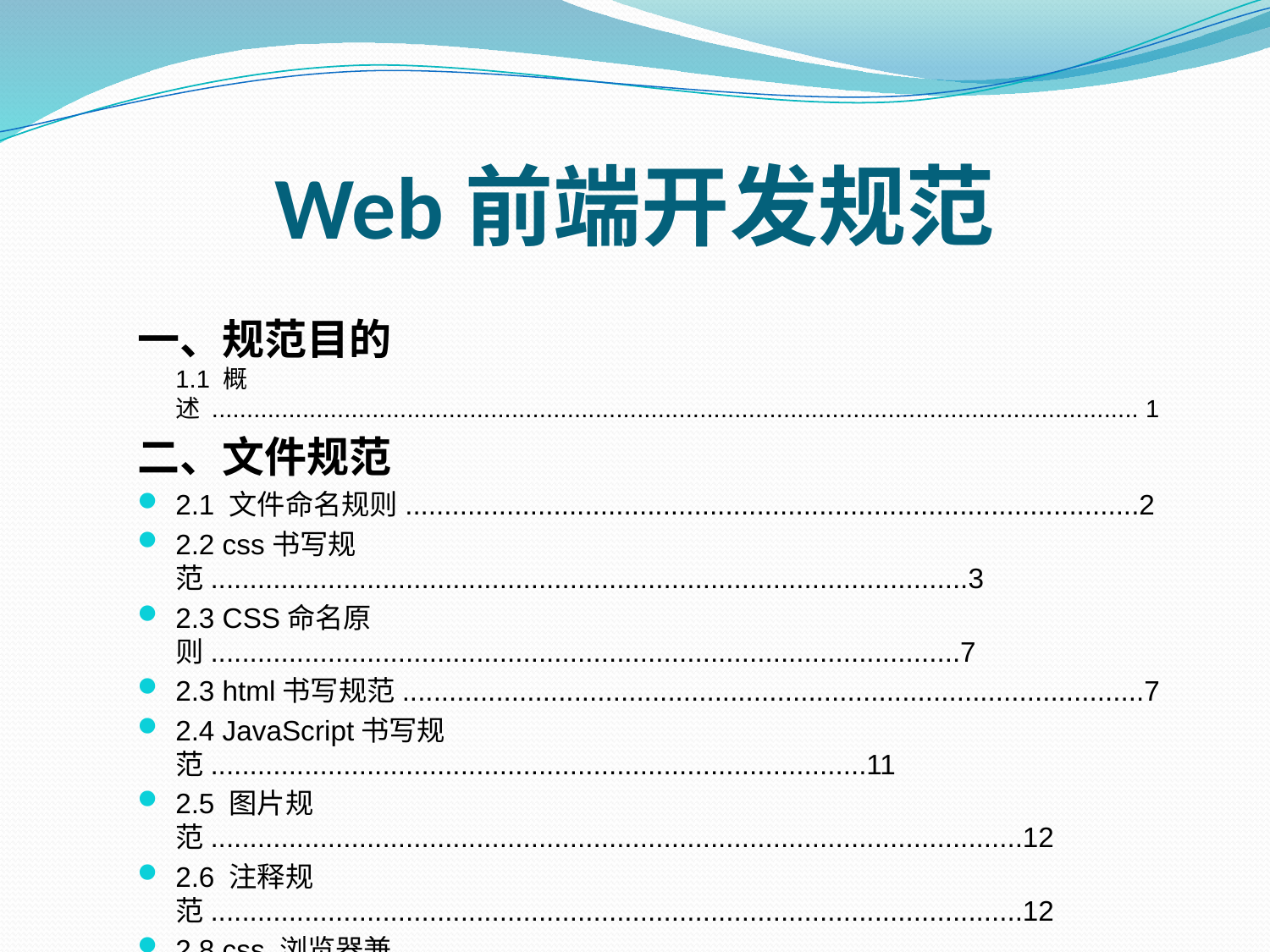

# Web前端开发规范
一、规范目的
1.1 概述 ..................................................................................................................................... 1
二、文件规范
2.1 文件命名规则..............................................................................................2
2.2 css书写规范.................................................................................................3
2.3 CSS命名原则................................................................................................7
2.3 html书写规范...............................................................................................7
2.4 JavaScript书写规范....................................................................................11
2.5 图片规范........................................................................................................12
2.6 注释规范........................................................................................................12
2.8 css 浏览器兼容.............................................................................................13